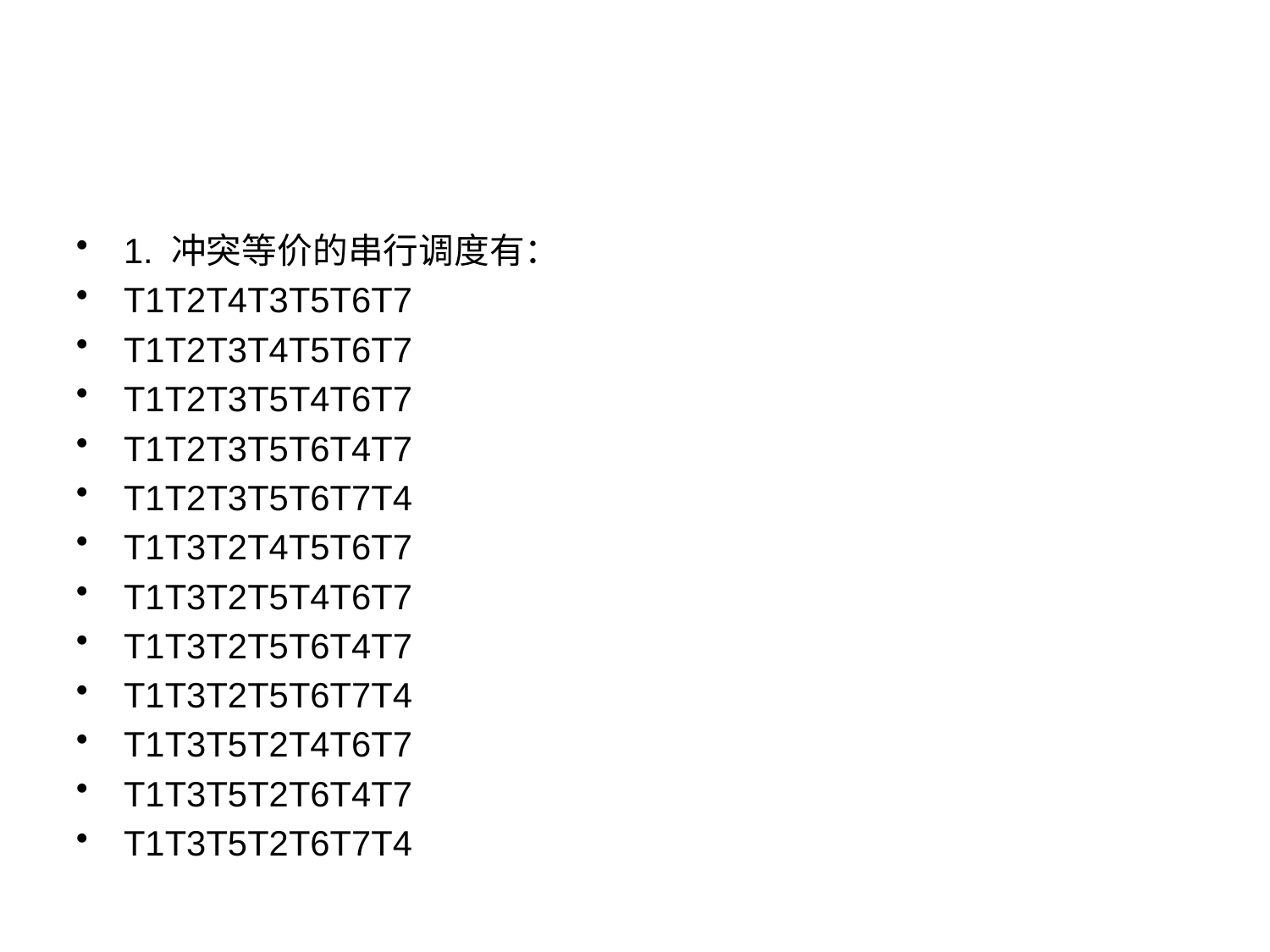

#
1. 冲突等价的串行调度有：
T1T2T4T3T5T6T7
T1T2T3T4T5T6T7
T1T2T3T5T4T6T7
T1T2T3T5T6T4T7
T1T2T3T5T6T7T4
T1T3T2T4T5T6T7
T1T3T2T5T4T6T7
T1T3T2T5T6T4T7
T1T3T2T5T6T7T4
T1T3T5T2T4T6T7
T1T3T5T2T6T4T7
T1T3T5T2T6T7T4